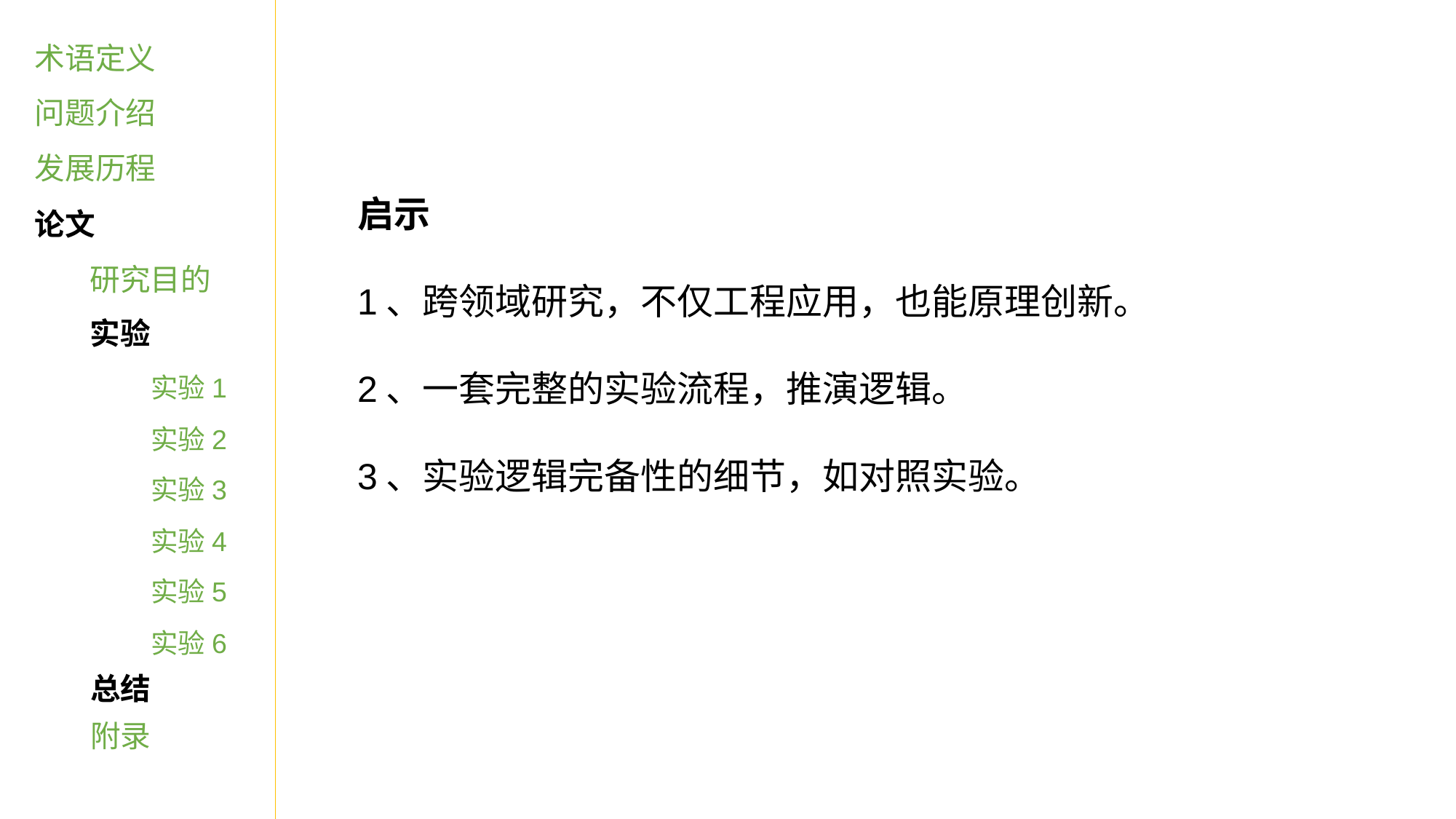

术语定义
问题介绍
发展历程
启示

1、跨领域研究，不仅工程应用，也能原理创新。

2、一套完整的实验流程，推演逻辑。

3、实验逻辑完备性的细节，如对照实验。
论文
研究目的
实验
实验1
实验2
实验3
实验4
实验5
实验6
总结
附录